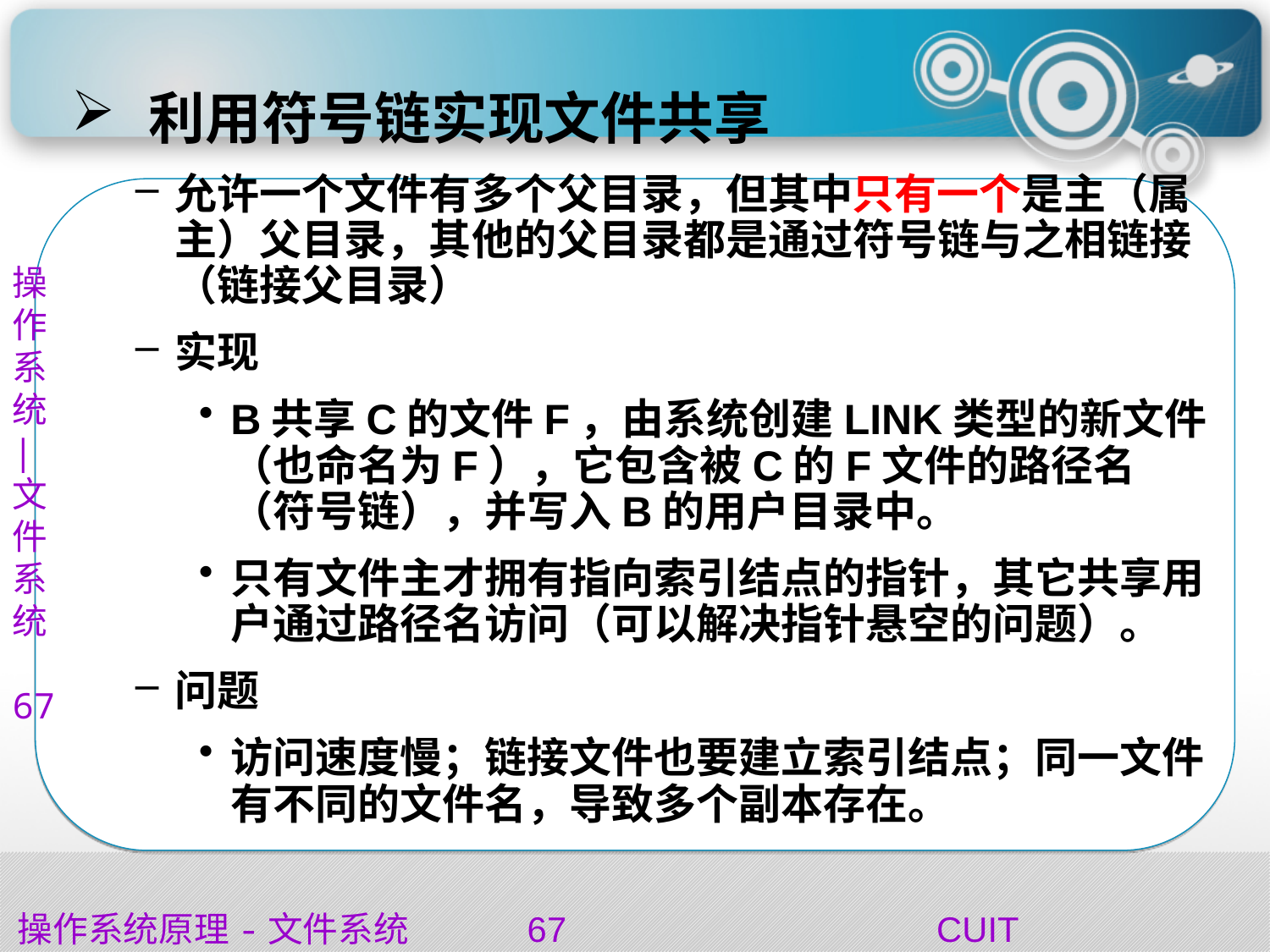

利用符号链实现文件共享
允许一个文件有多个父目录，但其中只有一个是主（属主）父目录，其他的父目录都是通过符号链与之相链接（链接父目录）
实现
B共享C的文件F，由系统创建LINK类型的新文件（也命名为F），它包含被C的F文件的路径名（符号链），并写入B的用户目录中。
只有文件主才拥有指向索引结点的指针，其它共享用户通过路径名访问（可以解决指针悬空的问题）。
问题
访问速度慢；链接文件也要建立索引结点；同一文件有不同的文件名，导致多个副本存在。
操作系统|文件系统

67